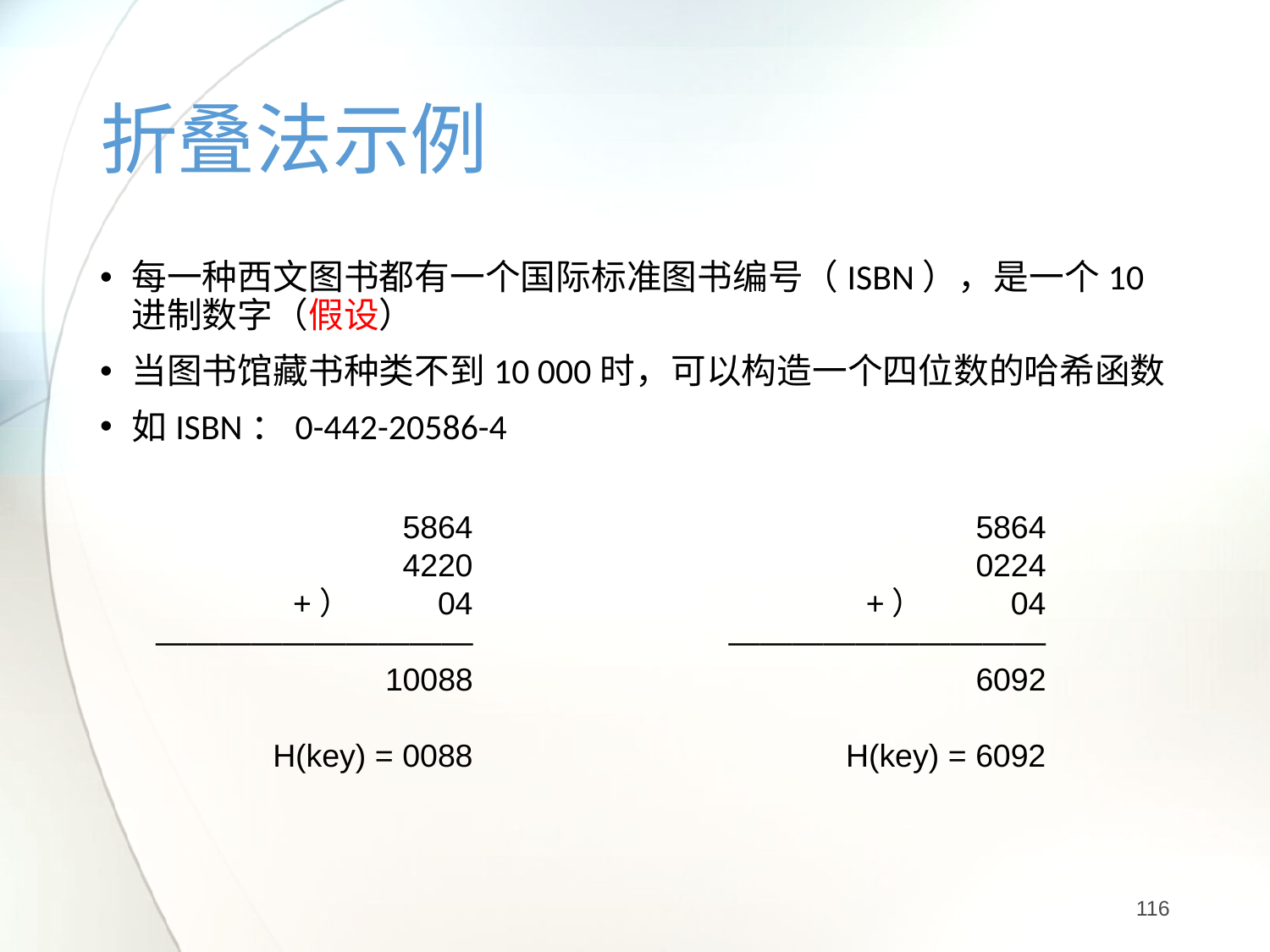

# 折叠法示例
每一种西文图书都有一个国际标准图书编号（ISBN），是一个10进制数字（假设）
当图书馆藏书种类不到10 000时，可以构造一个四位数的哈希函数
如ISBN：0-442-20586-4
5864
4220
+）           04
——————————
10088

H(key) = 0088
5864
0224
+）           04
——————————
6092

H(key) = 6092
116